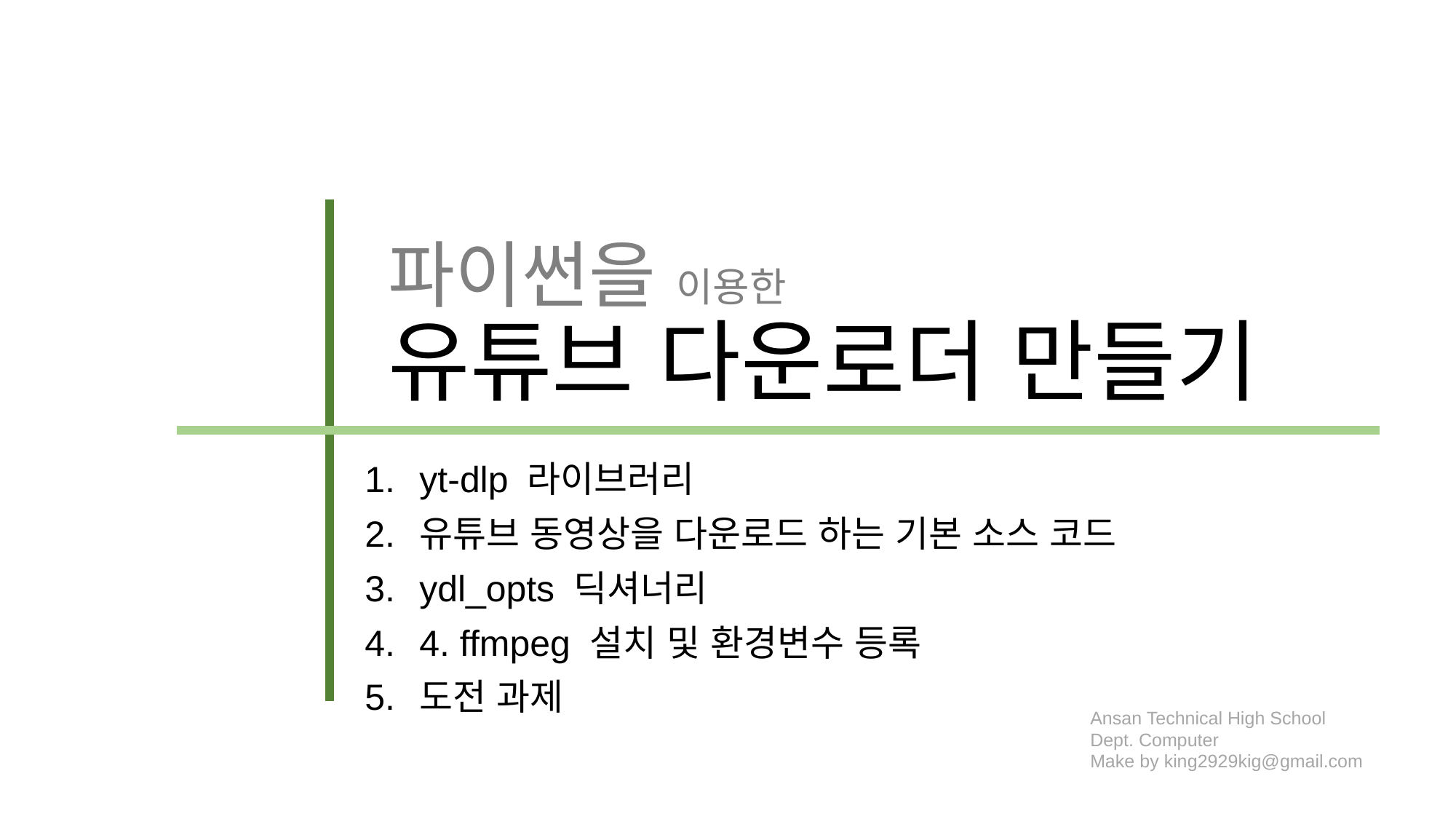

# 파이썬을 이용한 유튜브 다운로더 만들기
yt-dlp 라이브러리
유튜브 동영상을 다운로드 하는 기본 소스 코드
ydl_opts 딕셔너리
4. ffmpeg 설치 및 환경변수 등록
도전 과제
Ansan Technical High School
Dept. Computer
Make by king2929kig@gmail.com